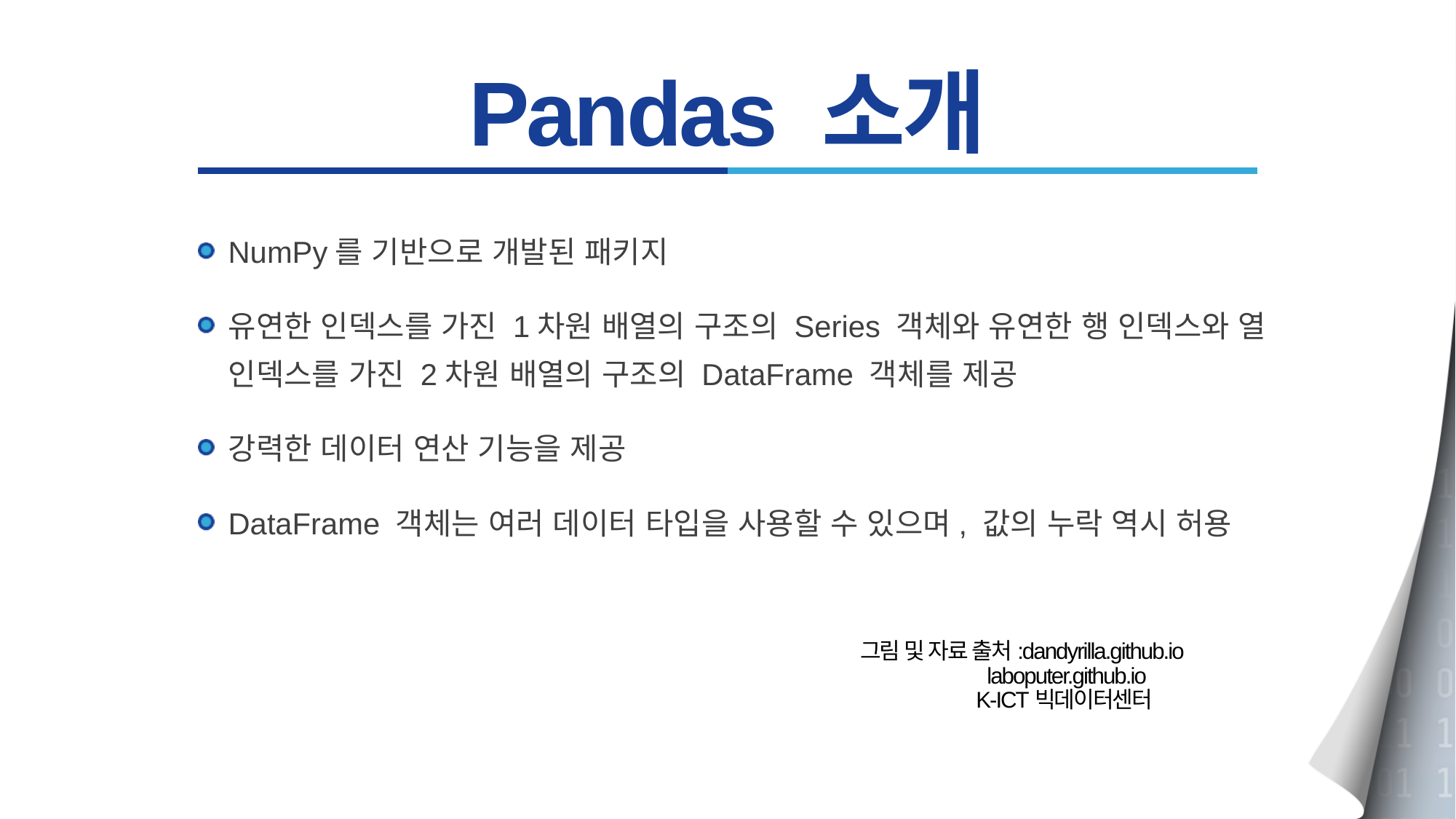

# Pandas 소개
NumPy를 기반으로 개발된 패키지
유연한 인덱스를 가진 1차원 배열의 구조의 Series 객체와 유연한 행 인덱스와 열 인덱스를 가진 2차원 배열의 구조의 DataFrame 객체를 제공
강력한 데이터 연산 기능을 제공
DataFrame 객체는 여러 데이터 타입을 사용할 수 있으며, 값의 누락 역시 허용
그림 및 자료 출처:dandyrilla.github.io
                  laboputer.github.io
                 K-ICT빅데이터센터